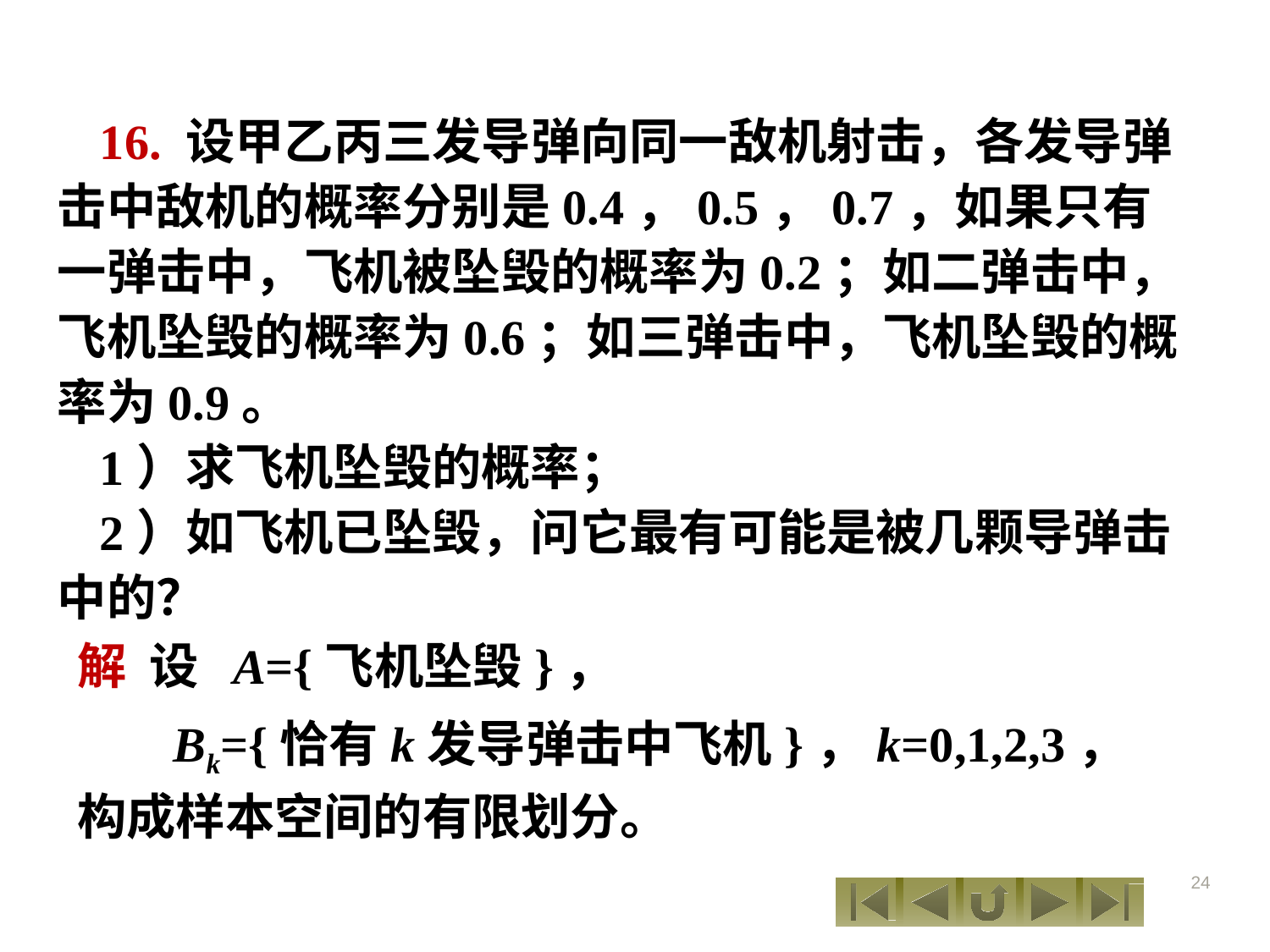

16. 设甲乙丙三发导弹向同一敌机射击，各发导弹击中敌机的概率分别是0.4，0.5，0.7，如果只有一弹击中，飞机被坠毁的概率为0.2；如二弹击中，飞机坠毁的概率为0.6；如三弹击中，飞机坠毁的概率为0.9。
1）求飞机坠毁的概率；
2）如飞机已坠毁，问它最有可能是被几颗导弹击中的？
解  设  A={飞机坠毁}，
Bk={恰有k发导弹击中飞机}，k=0,1,2,3，
构成样本空间的有限划分。
24